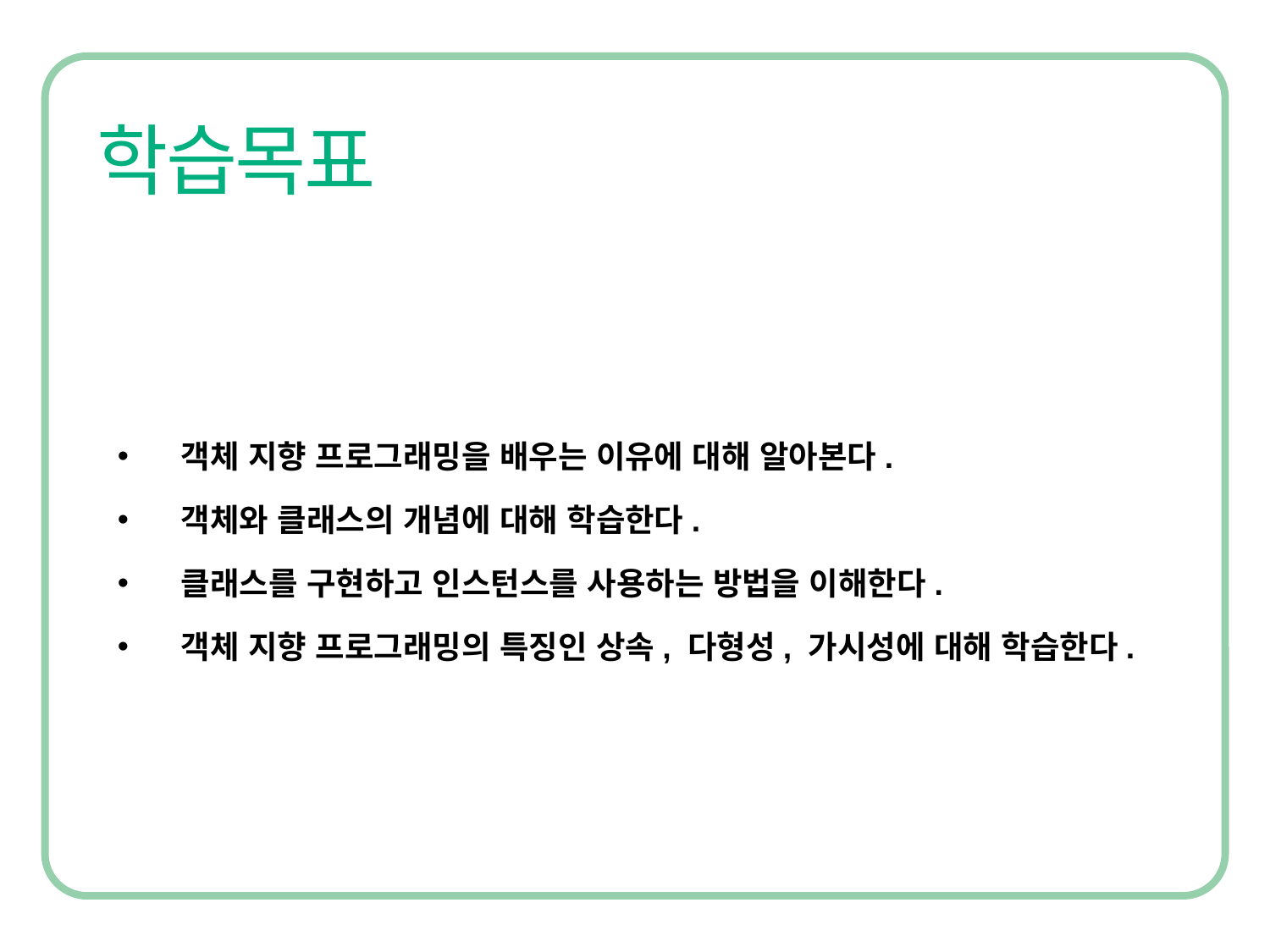

객체 지향 프로그래밍을 배우는 이유에 대해 알아본다.
객체와 클래스의 개념에 대해 학습한다.
클래스를 구현하고 인스턴스를 사용하는 방법을 이해한다.
객체 지향 프로그래밍의 특징인 상속, 다형성, 가시성에 대해 학습한다.